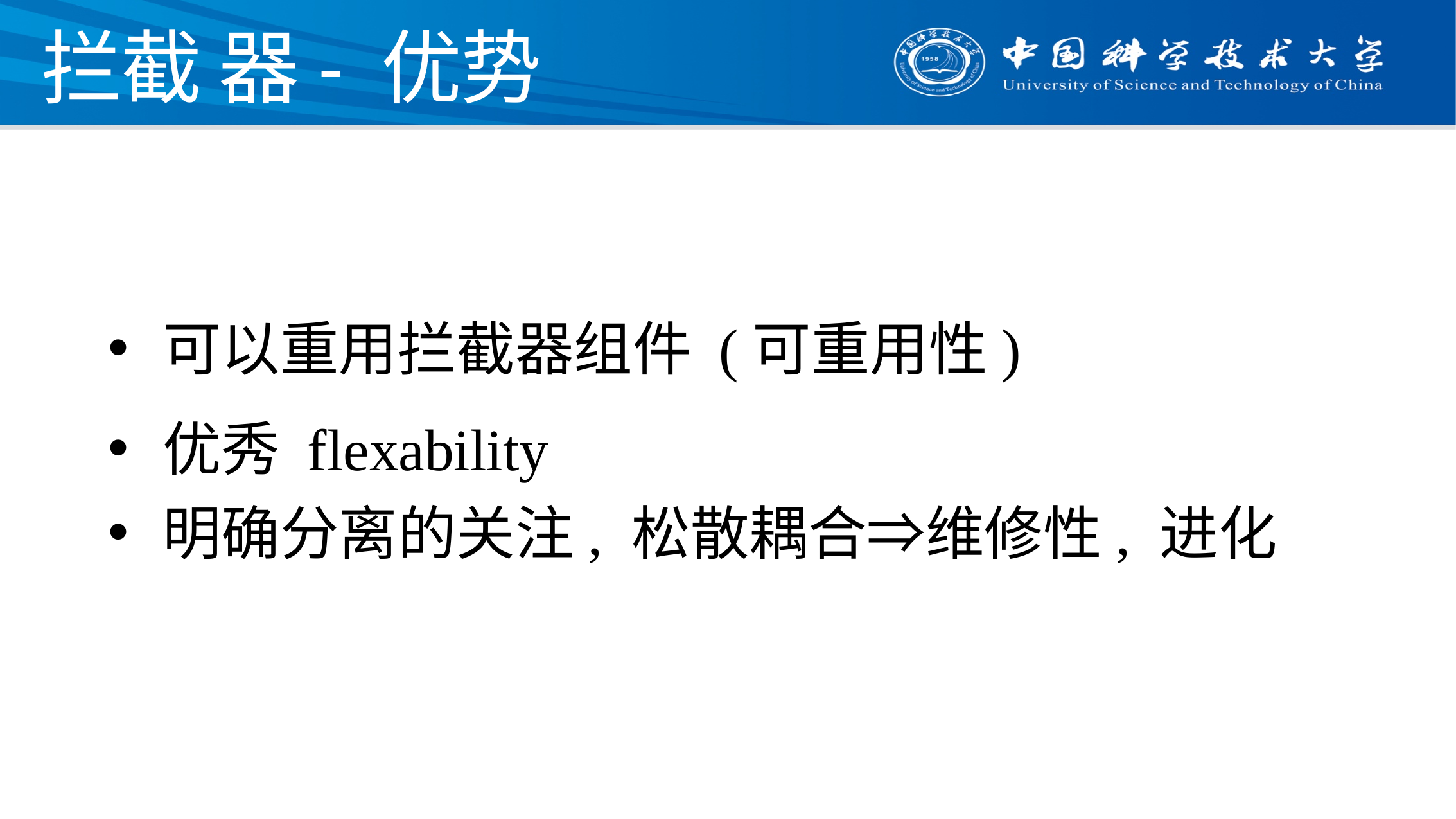

# 拦截 器- 优势
可以重用拦截器组件 (可重用性)
优秀 flexability
明确分离的关注, 松散耦合⇒维修性, 进化